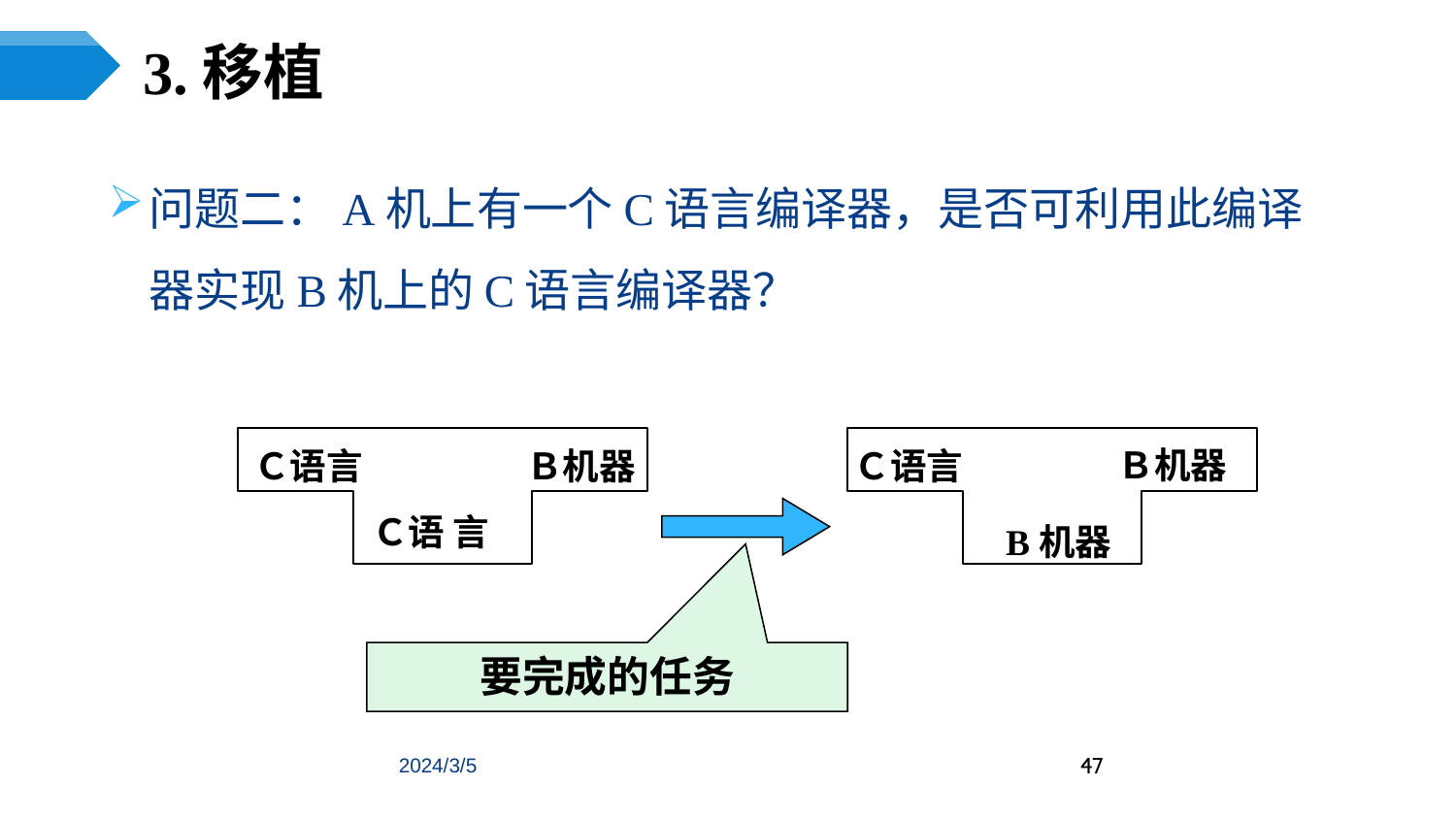

3.移植

问题二：A机上有一个C语言编译器，是否可利用此编译器实现B机上的C语言编译器？

Ｂ机器
Ｃ语言
Ｂ机器
Ｃ语言

Ｃ语 言
B机器
要完成的任务
2024/3/5
47